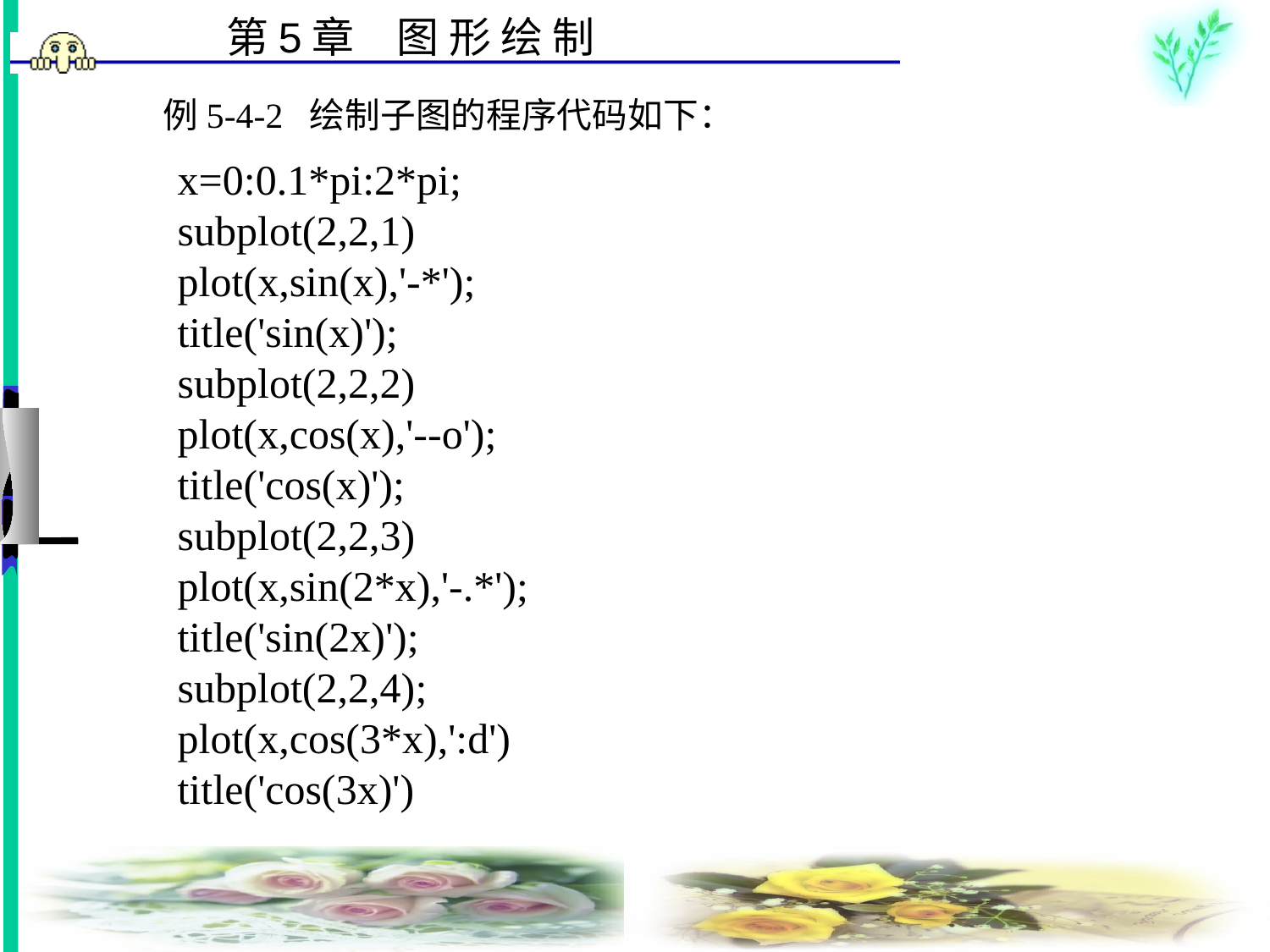

# 例5-4-2  绘制子图的程序代码如下：
x=0:0.1*pi:2*pi;
subplot(2,2,1)
plot(x,sin(x),'-*');
title('sin(x)');
subplot(2,2,2)
plot(x,cos(x),'--o');
title('cos(x)');
subplot(2,2,3)
plot(x,sin(2*x),'-.*');
title('sin(2x)');
subplot(2,2,4);
plot(x,cos(3*x),':d')
title('cos(3x)')